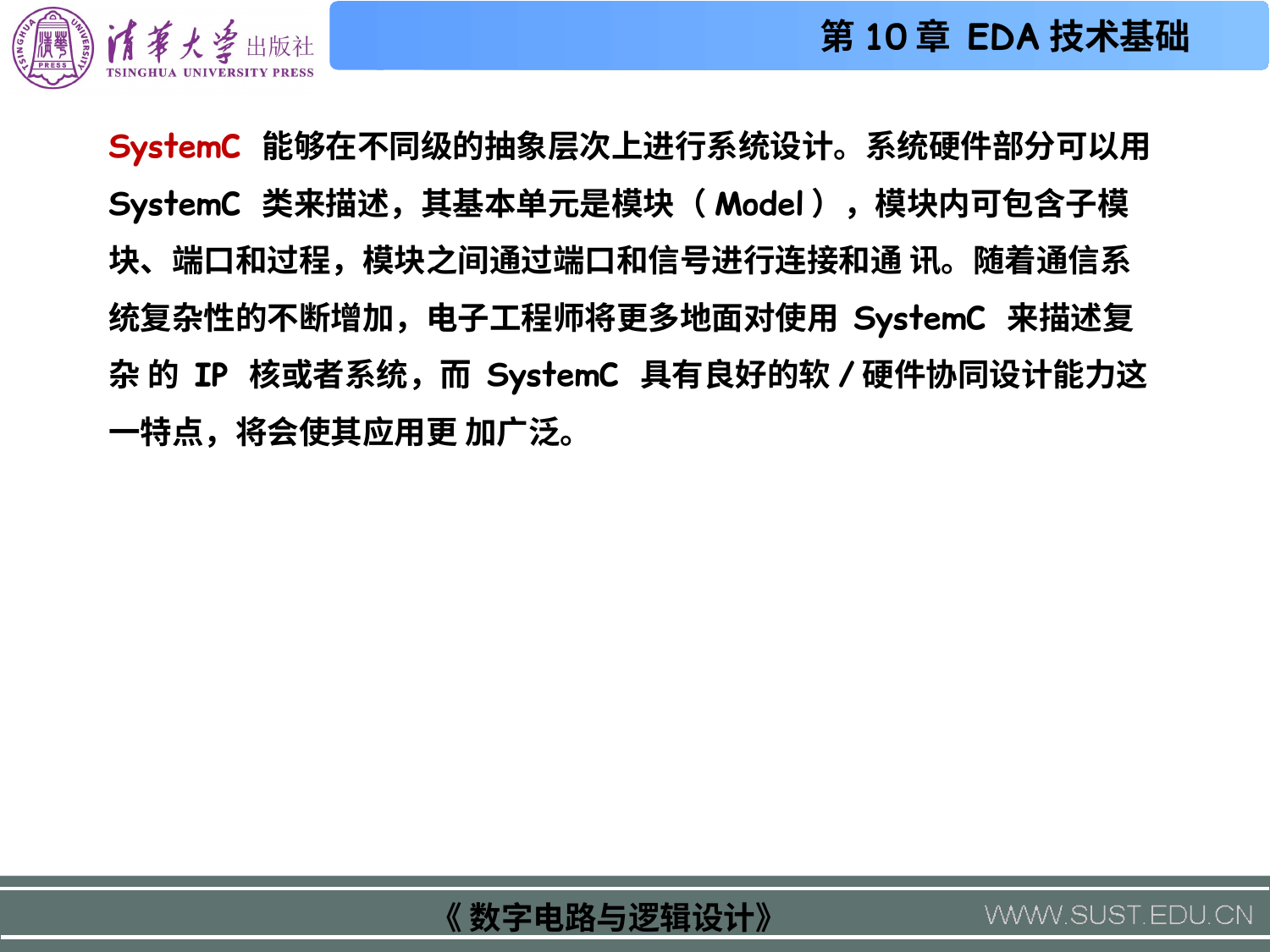

SystemC 能够在不同级的抽象层次上进行系统设计。系统硬件部分可以用 SystemC 类来描述，其基本单元是模块（Model），模块内可包含子模块、端口和过程，模块之间通过端口和信号进行连接和通 讯。随着通信系统复杂性的不断增加，电子工程师将更多地面对使用 SystemC 来描述复杂 的 IP 核或者系统，而 SystemC 具有良好的软/硬件协同设计能力这一特点，将会使其应用更 加广泛。